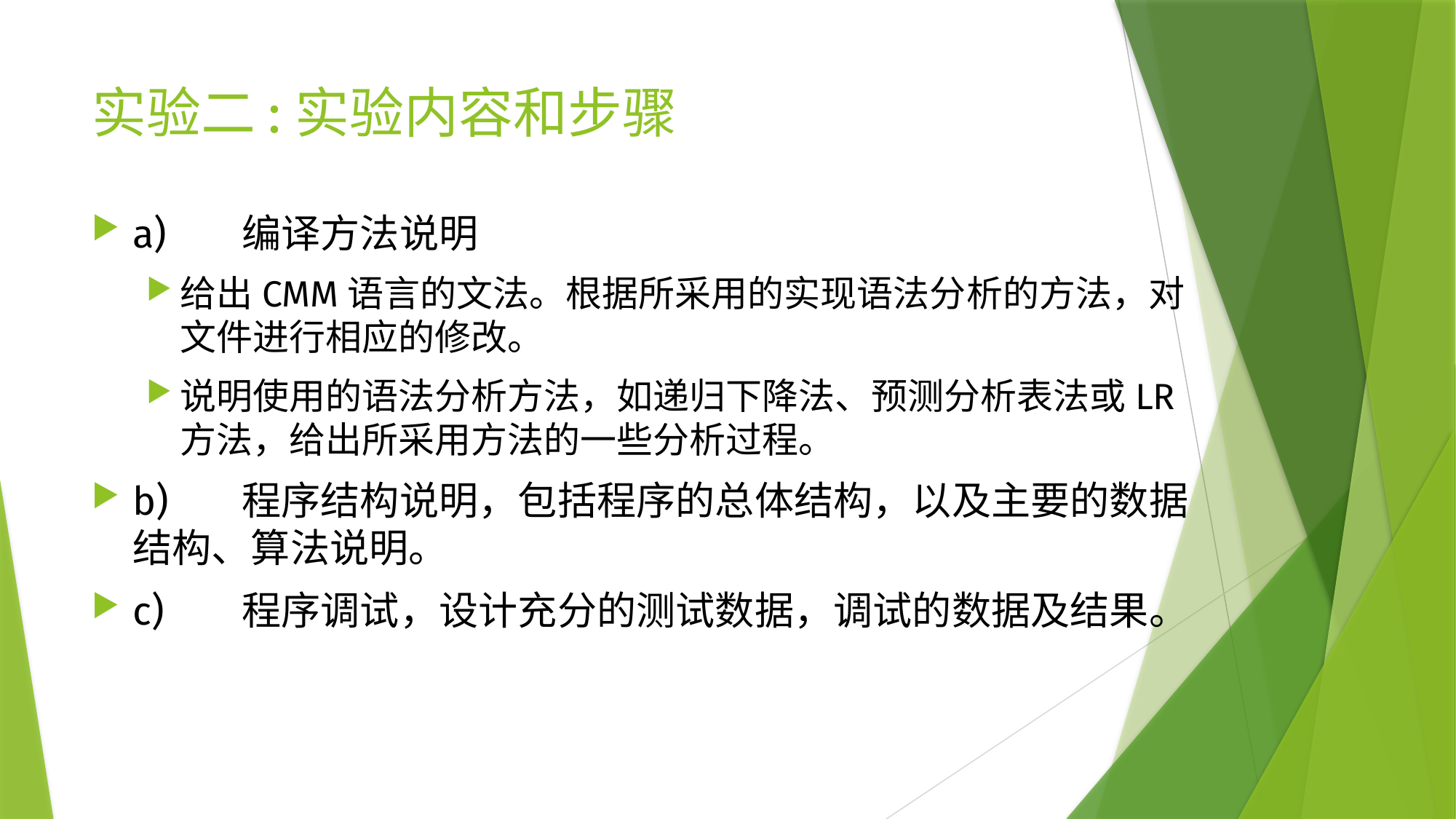

# 实验二:实验内容和步骤
a)	编译方法说明
给出CMM语言的文法。根据所采用的实现语法分析的方法，对文件进行相应的修改。
说明使用的语法分析方法，如递归下降法、预测分析表法或LR方法，给出所采用方法的一些分析过程。
b)	程序结构说明，包括程序的总体结构，以及主要的数据结构、算法说明。
c)	程序调试，设计充分的测试数据，调试的数据及结果。